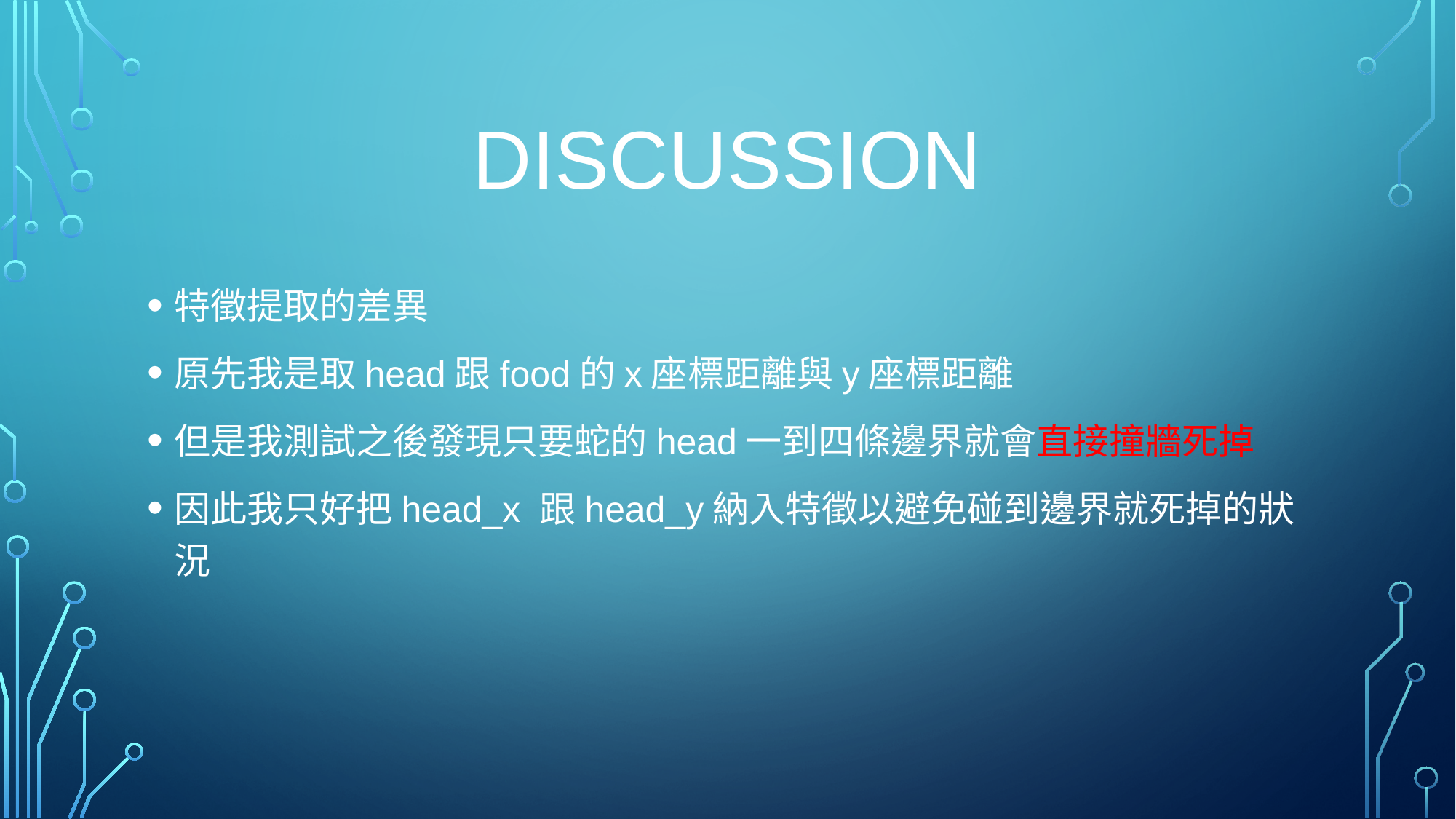

# discussion
特徵提取的差異
原先我是取head跟food的x座標距離與y座標距離
但是我測試之後發現只要蛇的head一到四條邊界就會直接撞牆死掉
因此我只好把head_x 跟head_y納入特徵以避免碰到邊界就死掉的狀況